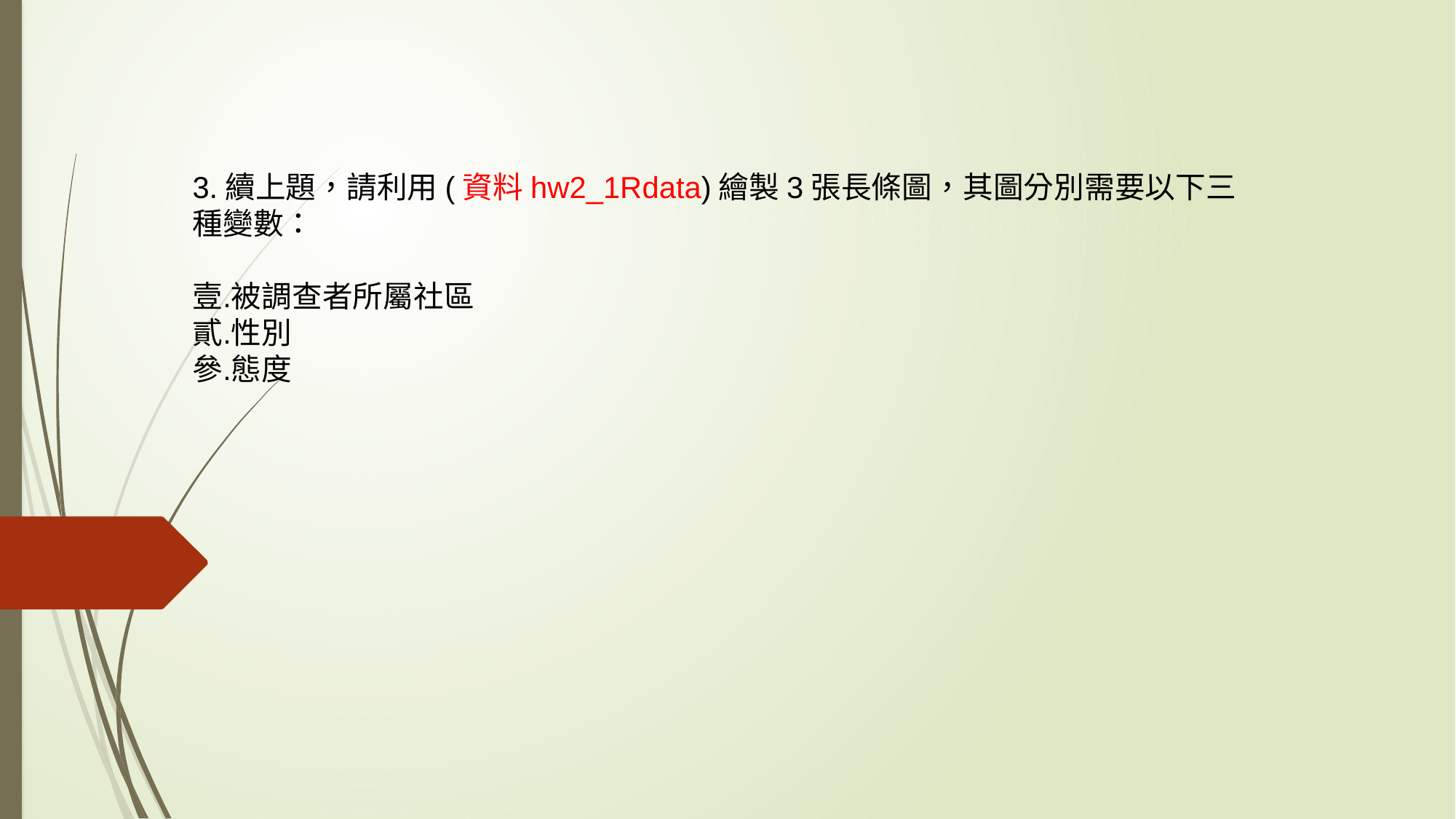

#
3.續上題，請利用(資料hw2_1Rdata)繪製3張長條圖，其圖分別需要以下三種變數：

被調查者所屬社區
性別
態度